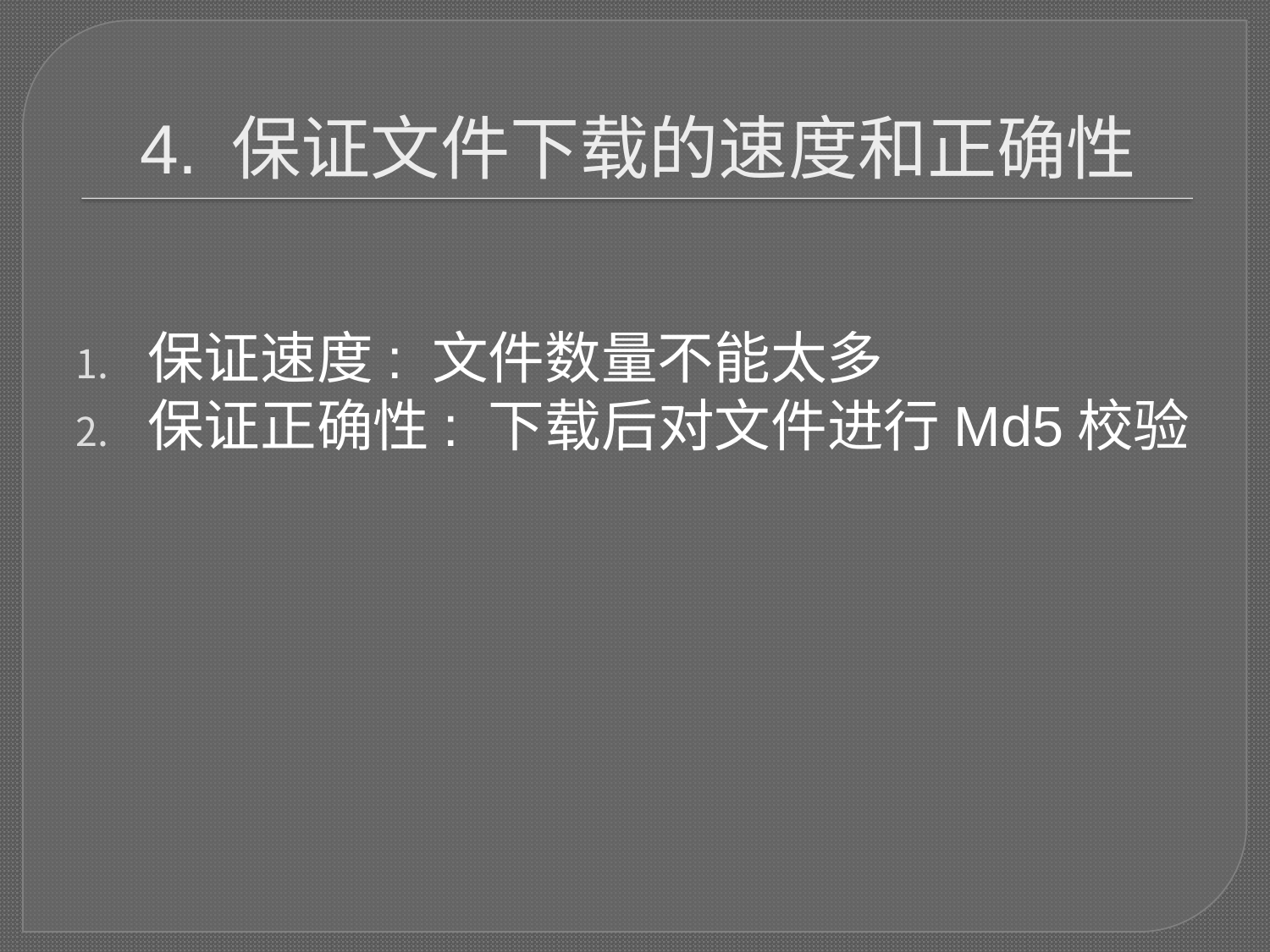

# 4. 保证文件下载的速度和正确性
保证速度: 文件数量不能太多
保证正确性: 下载后对文件进行Md5校验